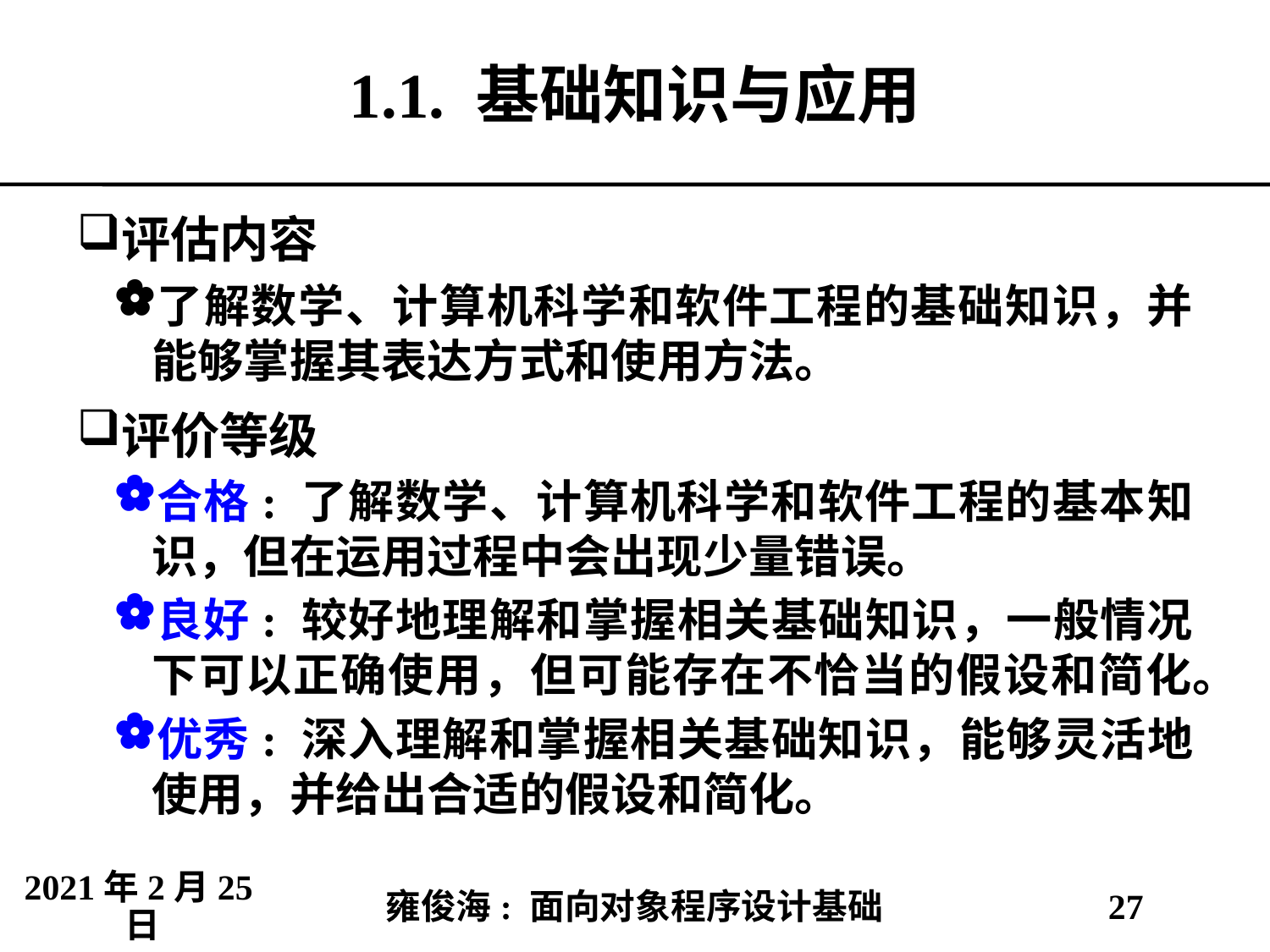

# 1.1. 基础知识与应用

评估内容
了解数学、计算机科学和软件工程的基础知识，并能够掌握其表达方式和使用方法。
评价等级
合格: 了解数学、计算机科学和软件工程的基本知识，但在运用过程中会出现少量错误。
良好: 较好地理解和掌握相关基础知识，一般情况下可以正确使用，但可能存在不恰当的假设和简化。
优秀: 深入理解和掌握相关基础知识，能够灵活地使用，并给出合适的假设和简化。
2021年2月25日
雍俊海: 面向对象程序设计基础
27